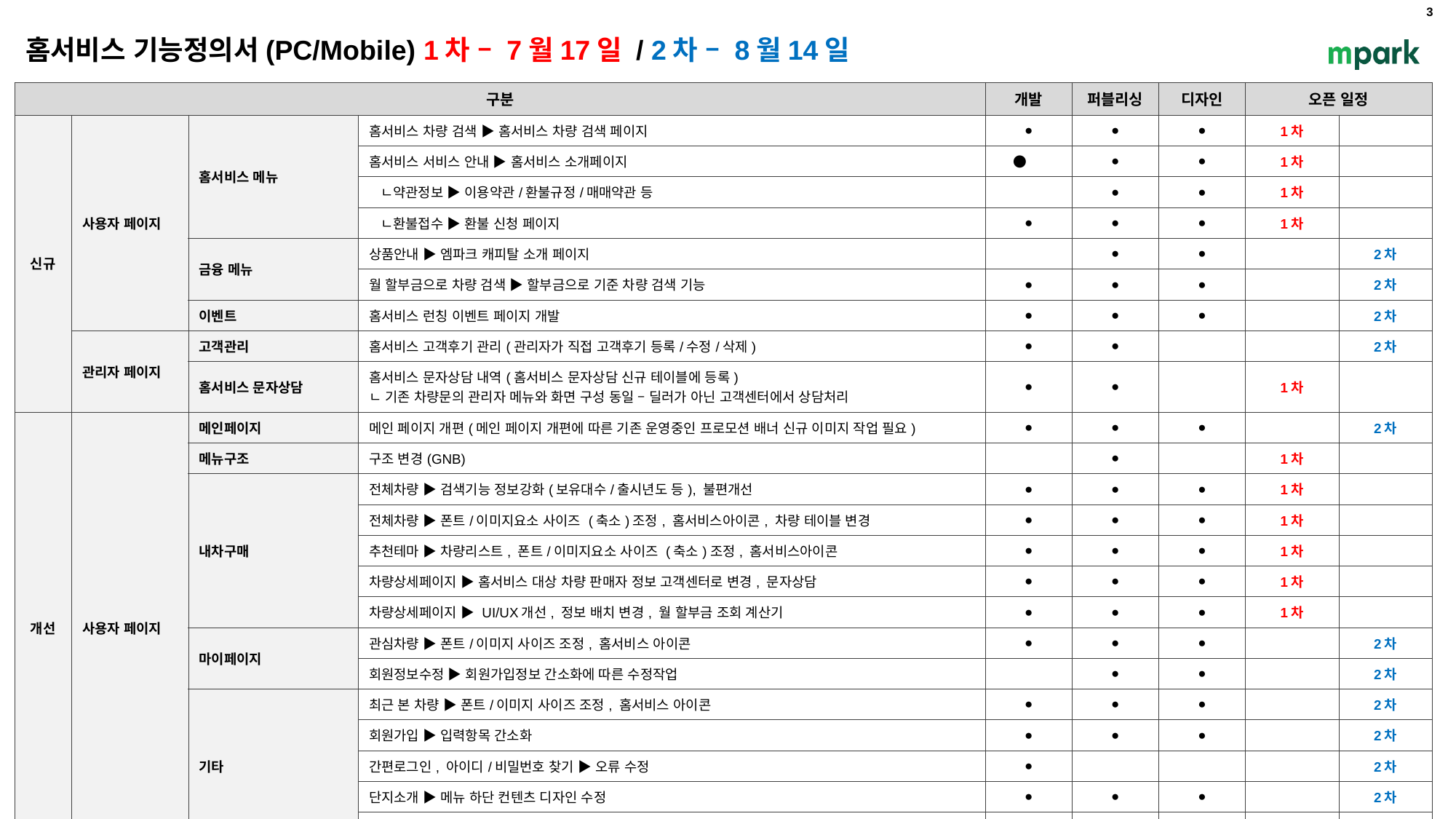

# 홈서비스 기능정의서(PC/Mobile) 1차 – 7월17일 / 2차 – 8월14일
| 구분 |  |  |  | 개발 | 퍼블리싱 | 디자인 | 오픈 일정 |  |
| --- | --- | --- | --- | --- | --- | --- | --- | --- |
| 신규 | 사용자 페이지 | 홈서비스 메뉴 | 홈서비스 차량 검색 ▶ 홈서비스 차량 검색 페이지 | ● | ● | ● | 1차 |  |
|  |  |  | 홈서비스 서비스 안내 ▶ 홈서비스 소개페이지 | ● | ● | ● | 1차 |  |
|  |  |  | ㄴ약관정보 ▶ 이용약관/환불규정/매매약관 등 |  | ● | ● | 1차 |  |
|  |  |  | ㄴ환불접수 ▶ 환불 신청 페이지 | ● | ● | ● | 1차 |  |
|  |  | 금융 메뉴 | 상품안내 ▶ 엠파크 캐피탈 소개 페이지 |  | ● | ● |  | 2차 |
|  |  |  | 월 할부금으로 차량 검색 ▶ 할부금으로 기준 차량 검색 기능 | ● | ● | ● |  | 2차 |
|  |  | 이벤트 | 홈서비스 런칭 이벤트 페이지 개발 | ● | ● | ● |  | 2차 |
|  | 관리자 페이지 | 고객관리 | 홈서비스 고객후기 관리(관리자가 직접 고객후기 등록/수정/삭제) | ● | ● |  |  | 2차 |
|  |  | 홈서비스 문자상담 | 홈서비스 문자상담 내역(홈서비스 문자상담 신규 테이블에 등록) ㄴ 기존 차량문의 관리자 메뉴와 화면 구성 동일 – 딜러가 아닌 고객센터에서 상담처리 | ● | ● |  | 1차 |  |
| 개선 | 사용자 페이지 | 메인페이지 | 메인 페이지 개편(메인 페이지 개편에 따른 기존 운영중인 프로모션 배너 신규 이미지 작업 필요) | ● | ● | ● |  | 2차 |
|  |  | 메뉴구조 | 구조 변경(GNB) |  | ● |  | 1차 |  |
|  |  | 내차구매 | 전체차량 ▶ 검색기능 정보강화(보유대수/출시년도 등), 불편개선 | ● | ● | ● | 1차 |  |
|  |  |  | 전체차량 ▶ 폰트/이미지요소 사이즈 (축소)조정, 홈서비스아이콘, 차량 테이블 변경 | ● | ● | ● | 1차 |  |
|  |  |  | 추천테마 ▶ 차량리스트, 폰트/이미지요소 사이즈 (축소)조정, 홈서비스아이콘 | ● | ● | ● | 1차 |  |
|  |  |  | 차량상세페이지 ▶ 홈서비스 대상 차량 판매자 정보 고객센터로 변경, 문자상담 | ● | ● | ● | 1차 |  |
|  |  |  | 차량상세페이지 ▶ UI/UX개선, 정보 배치 변경, 월 할부금 조회 계산기 | ● | ● | ● | 1차 |  |
|  |  | 마이페이지 | 관심차량 ▶ 폰트/이미지 사이즈 조정, 홈서비스 아이콘 | ● | ● | ● |  | 2차 |
|  |  |  | 회원정보수정 ▶ 회원가입정보 간소화에 따른 수정작업 |  | ● | ● |  | 2차 |
|  |  | 기타 | 최근 본 차량 ▶ 폰트/이미지 사이즈 조정, 홈서비스 아이콘 | ● | ● | ● |  | 2차 |
|  |  |  | 회원가입 ▶ 입력항목 간소화 | ● | ● | ● |  | 2차 |
|  |  |  | 간편로그인, 아이디/비밀번호 찾기 ▶ 오류 수정 | ● |  |  |  | 2차 |
|  |  |  | 단지소개 ▶ 메뉴 하단 컨텐츠 디자인 수정 | ● | ● | ● |  | 2차 |
|  |  |  | Quick메뉴 ▶ 영역 개선 | ● | ● | ● |  | 2차 |